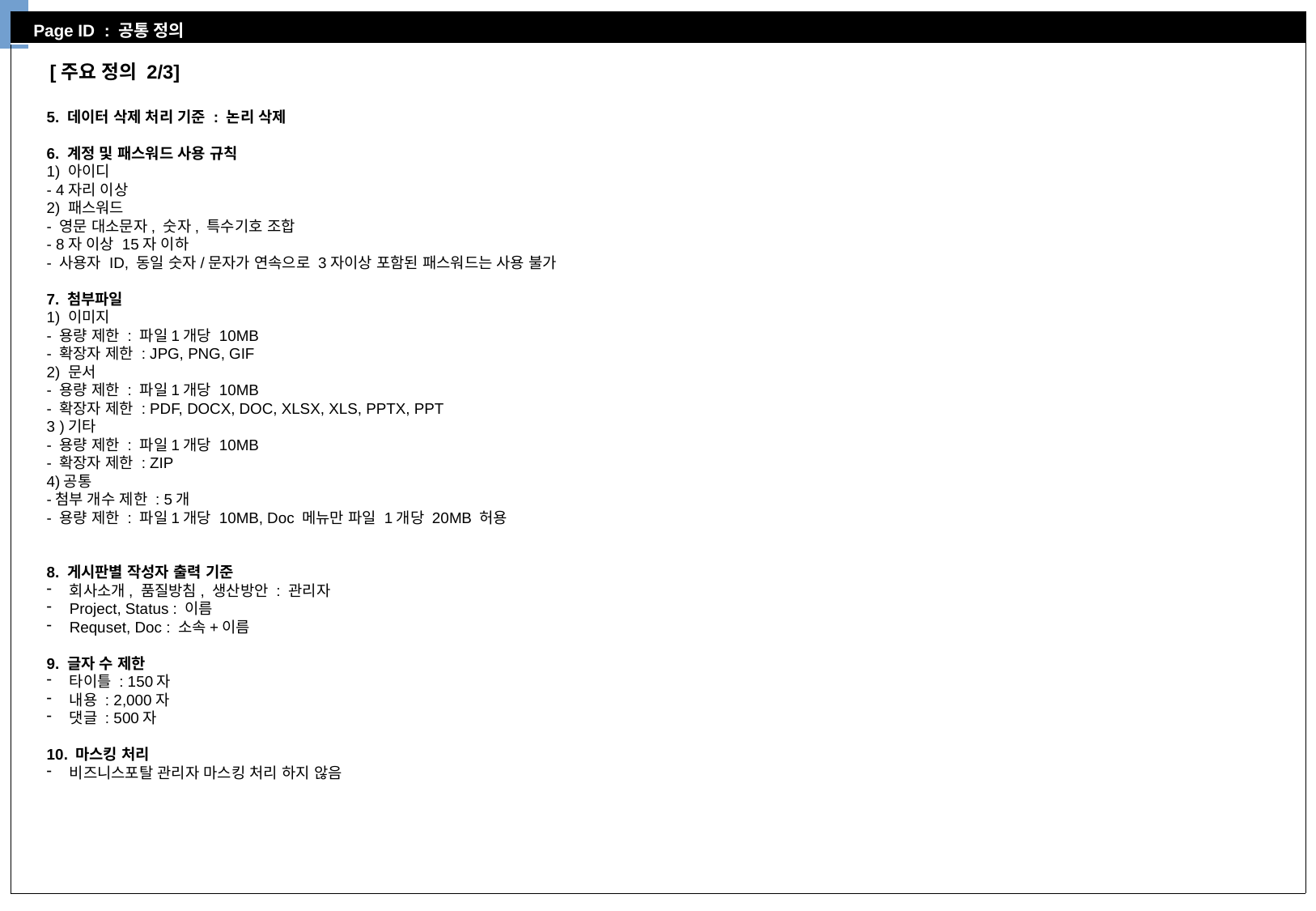

[주요 정의 2/3]
5. 데이터 삭제 처리 기준 : 논리 삭제

6. 계정 및 패스워드 사용 규칙
1) 아이디
- 4자리 이상
2) 패스워드
- 영문 대소문자, 숫자, 특수기호 조합
- 8자 이상 15자 이하
- 사용자 ID, 동일 숫자/문자가 연속으로 3자이상 포함된 패스워드는 사용 불가

7. 첨부파일
1) 이미지
- 용량 제한 : 파일1개당 10MB
- 확장자 제한 : JPG, PNG, GIF
2) 문서
- 용량 제한 : 파일1개당 10MB
- 확장자 제한 : PDF, DOCX, DOC, XLSX, XLS, PPTX, PPT
3 )기타
- 용량 제한 : 파일1개당 10MB
- 확장자 제한 : ZIP
4)공통
-첨부 개수 제한 : 5개
- 용량 제한 : 파일1개당 10MB, Doc 메뉴만 파일 1개당 20MB 허용

8. 게시판별 작성자 출력 기준
회사소개, 품질방침, 생산방안 : 관리자
Project, Status : 이름
Requset, Doc : 소속+이름

9. 글자 수 제한
타이틀 : 150자
내용 : 2,000자
댓글 : 500자

10. 마스킹 처리
비즈니스포탈 관리자 마스킹 처리 하지 않음